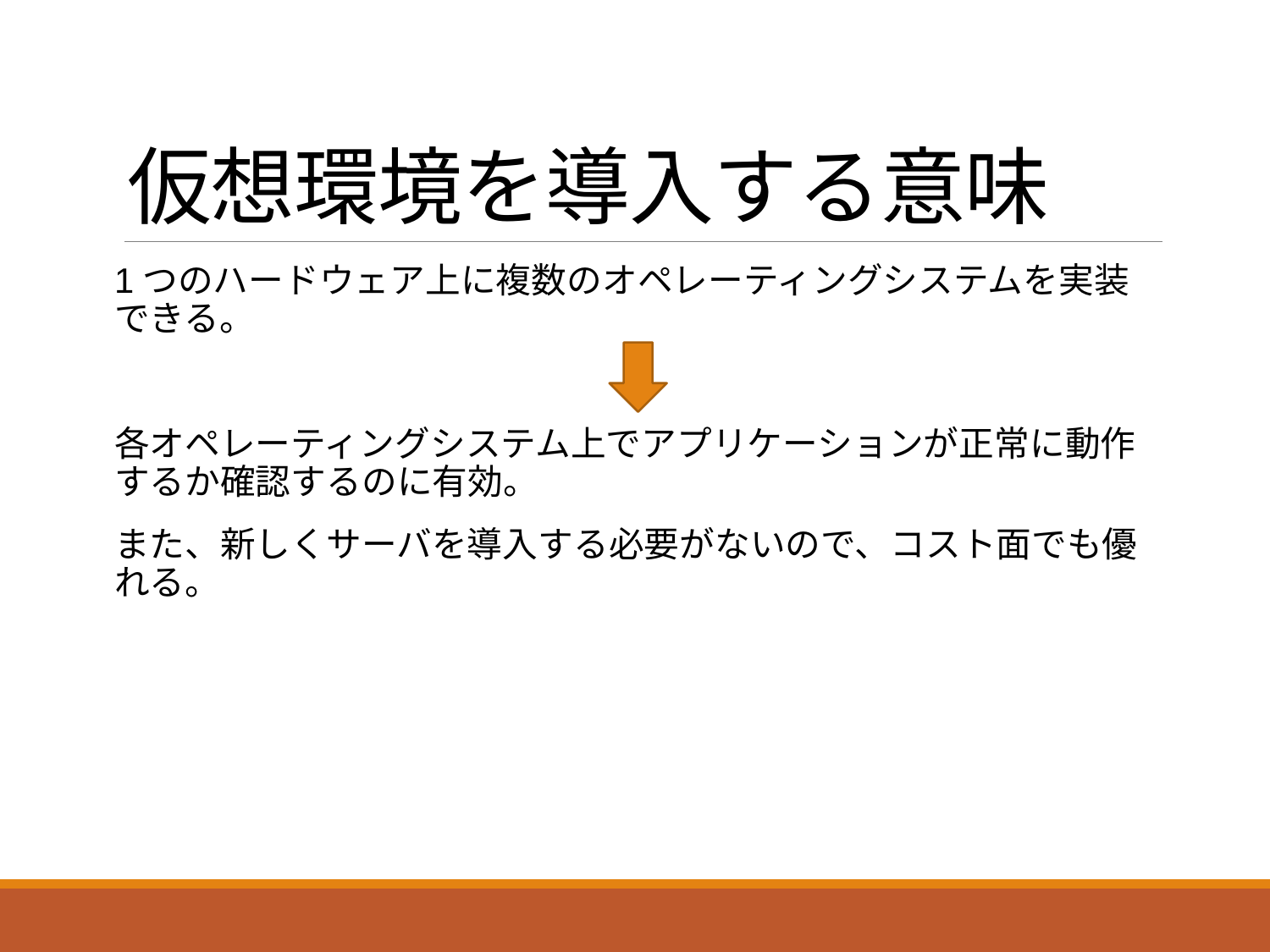

# 仮想環境を導入する意味
1つのハードウェア上に複数のオペレーティングシステムを実装できる。

各オペレーティングシステム上でアプリケーションが正常に動作するか確認するのに有効。
また、新しくサーバを導入する必要がないので、コスト面でも優れる。